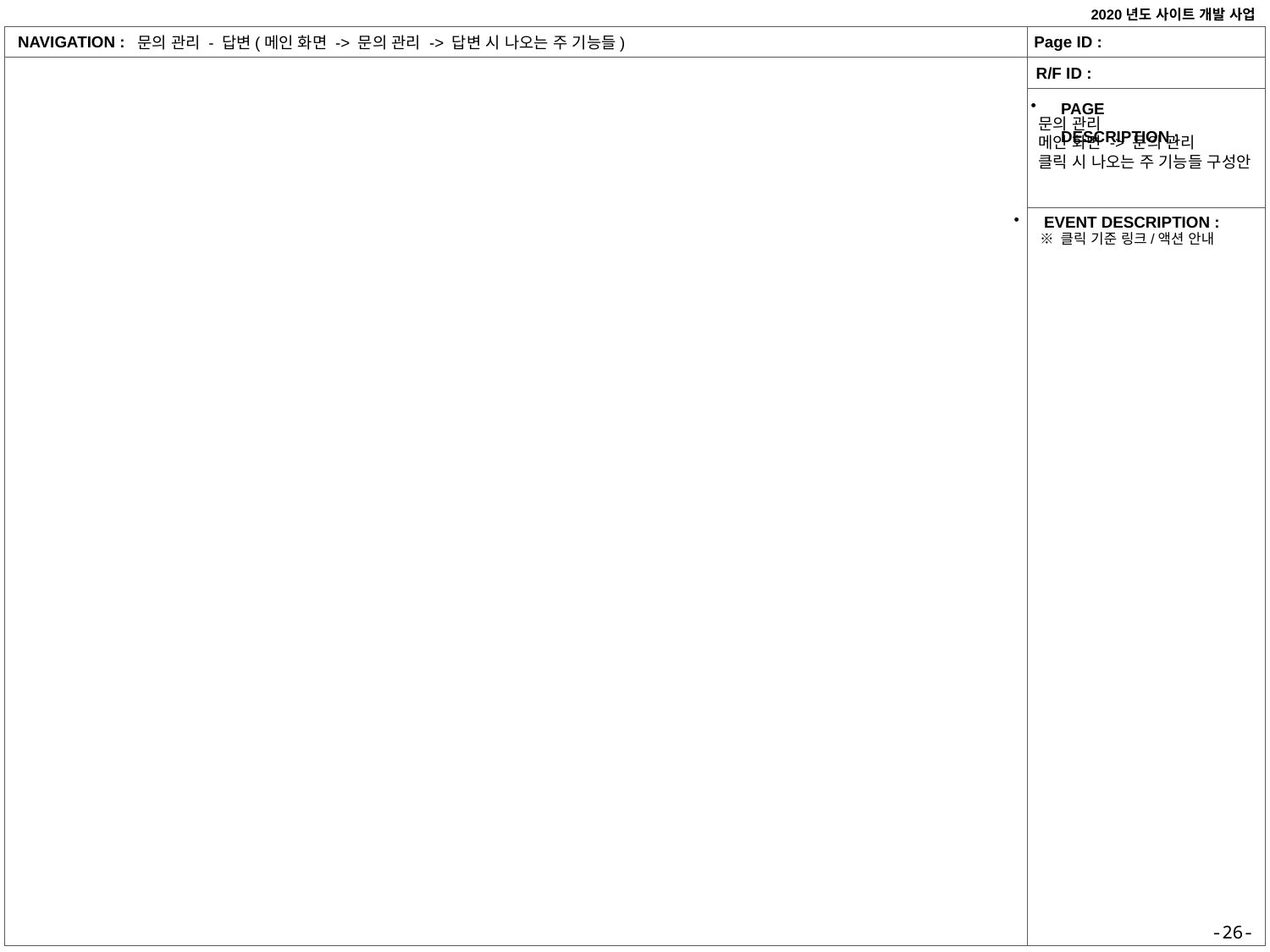

문의 관리 - 답변(메인 화면 -> 문의 관리 -> 답변 시 나오는 주 기능들)
문의 관리
메인 화면 -> 문의 관리
클릭 시 나오는 주 기능들 구성안
※ 클릭 기준 링크/액션 안내